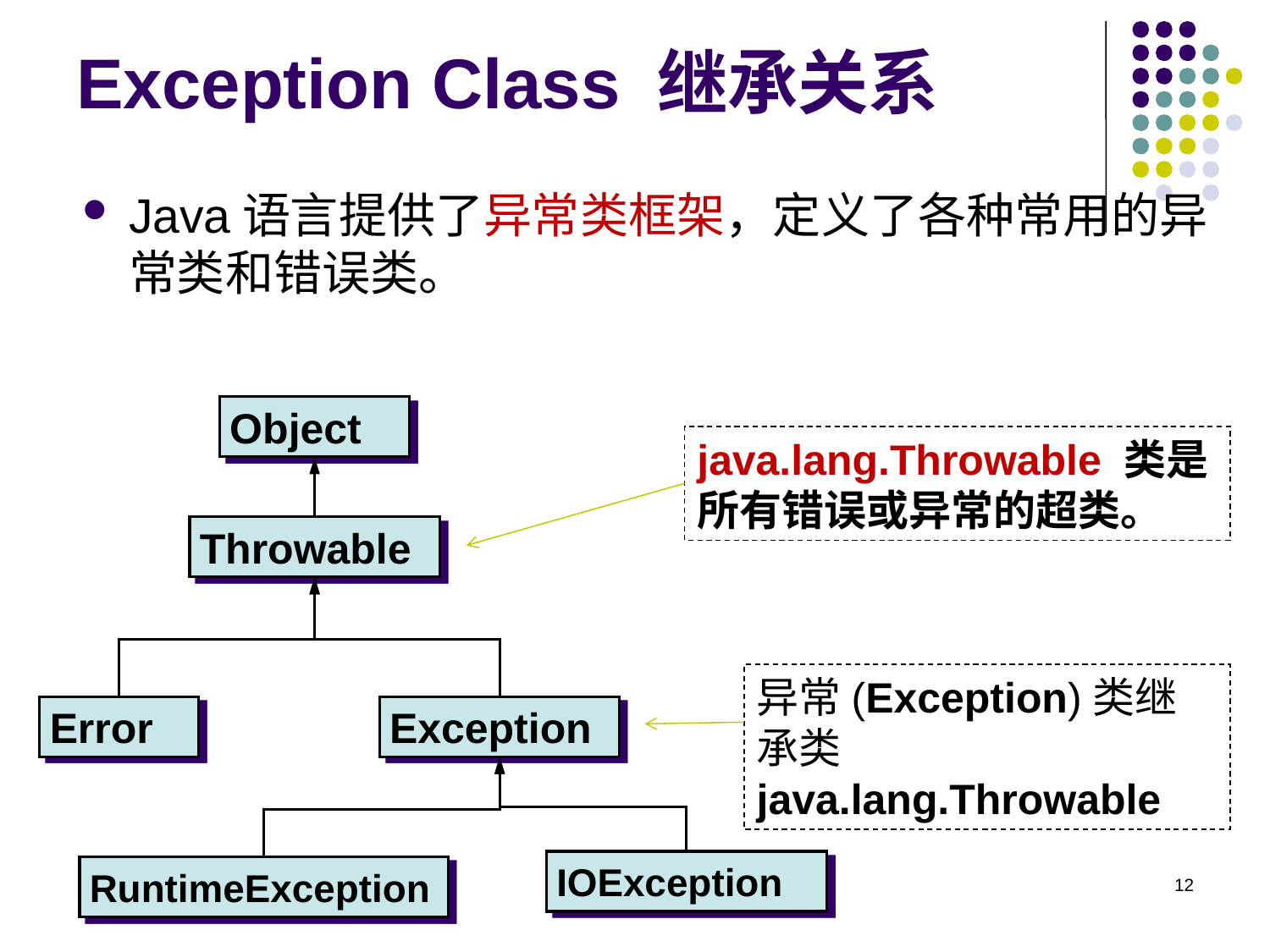

# Exception Class 继承关系
Java语言提供了异常类框架，定义了各种常用的异常类和错误类。

Object
Throwable
Error
Exception
IOException
RuntimeException
java.lang.Throwable 类是所有错误或异常的超类。
异常(Exception)类继承类 java.lang.Throwable
12